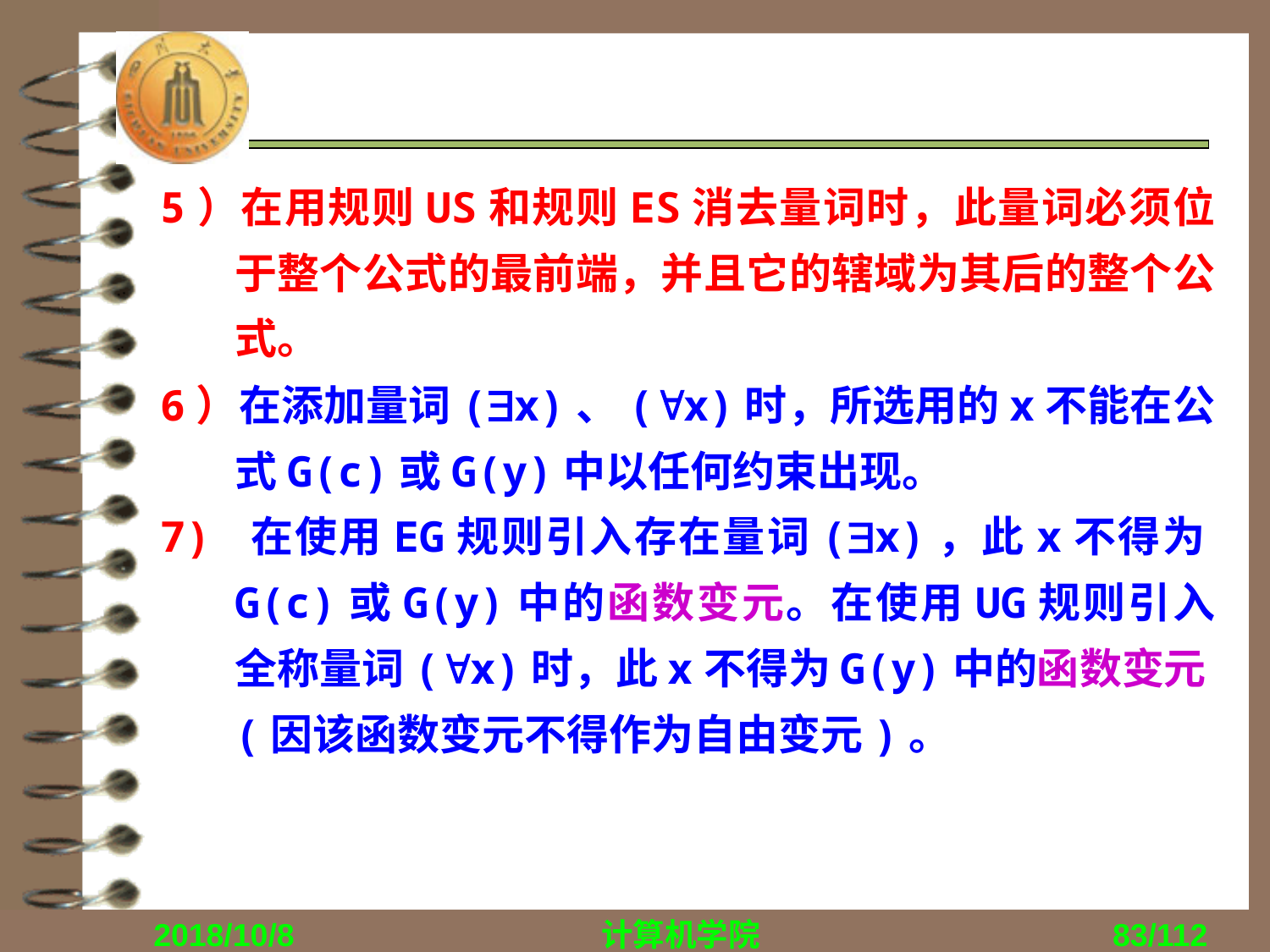

#
5）在用规则US和规则ES消去量词时，此量词必须位于整个公式的最前端，并且它的辖域为其后的整个公式。
6）在添加量词(∃x)、(∀x)时，所选用的x不能在公式G(c)或G(y)中以任何约束出现。
7) 在使用EG规则引入存在量词(∃x)，此x不得为G(c)或G(y)中的函数变元。在使用UG规则引入全称量词(∀x)时，此x不得为G(y)中的函数变元(因该函数变元不得作为自由变元)。
2018/10/8
计算机学院
83/112